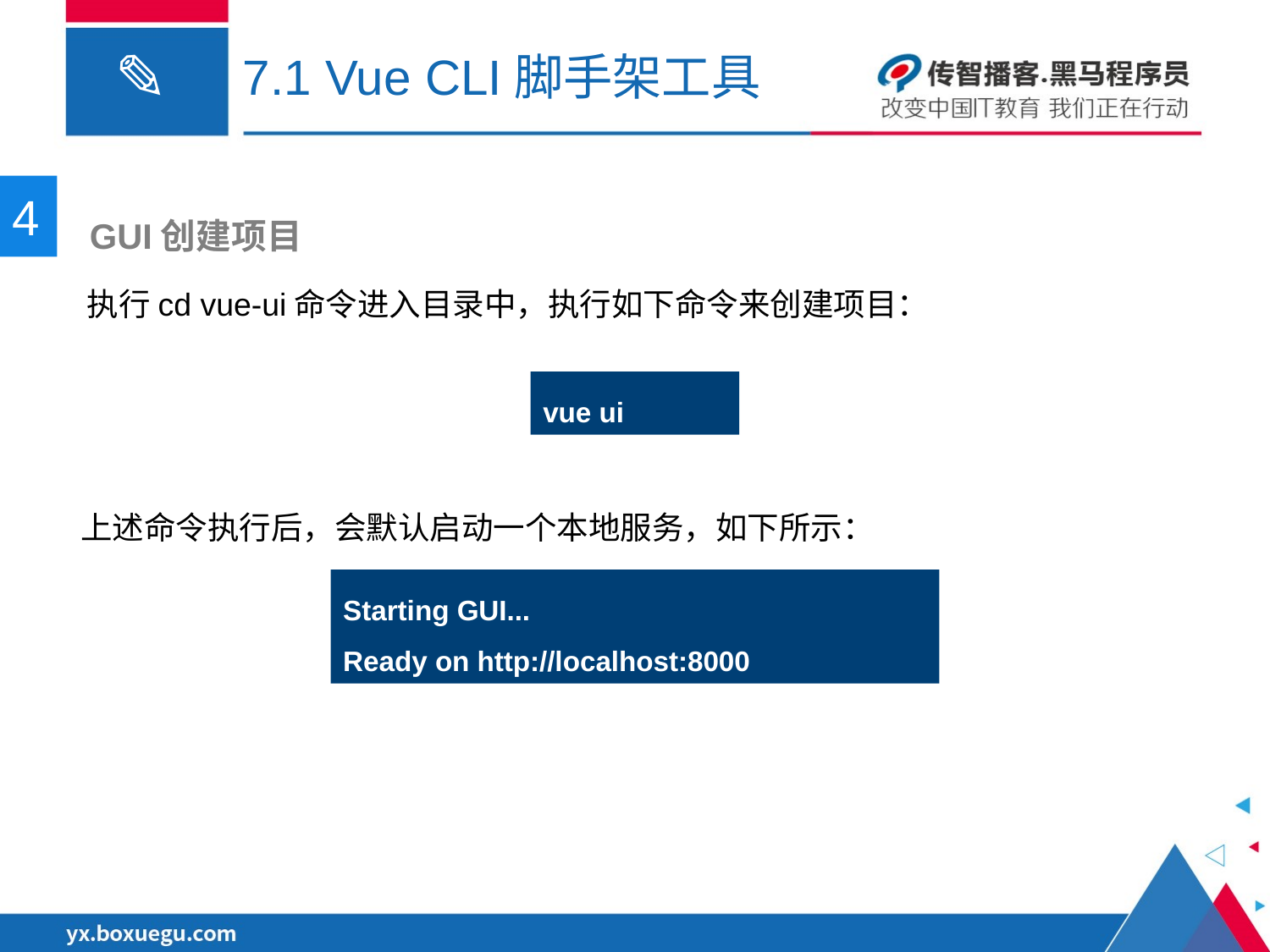

# 7.1 Vue CLI脚手架工具

4
  GUI创建项目
执行cd vue-ui命令进入目录中，执行如下命令来创建项目：
vue ui
上述命令执行后，会默认启动一个本地服务，如下所示：
Starting GUI...
Ready on http://localhost:8000